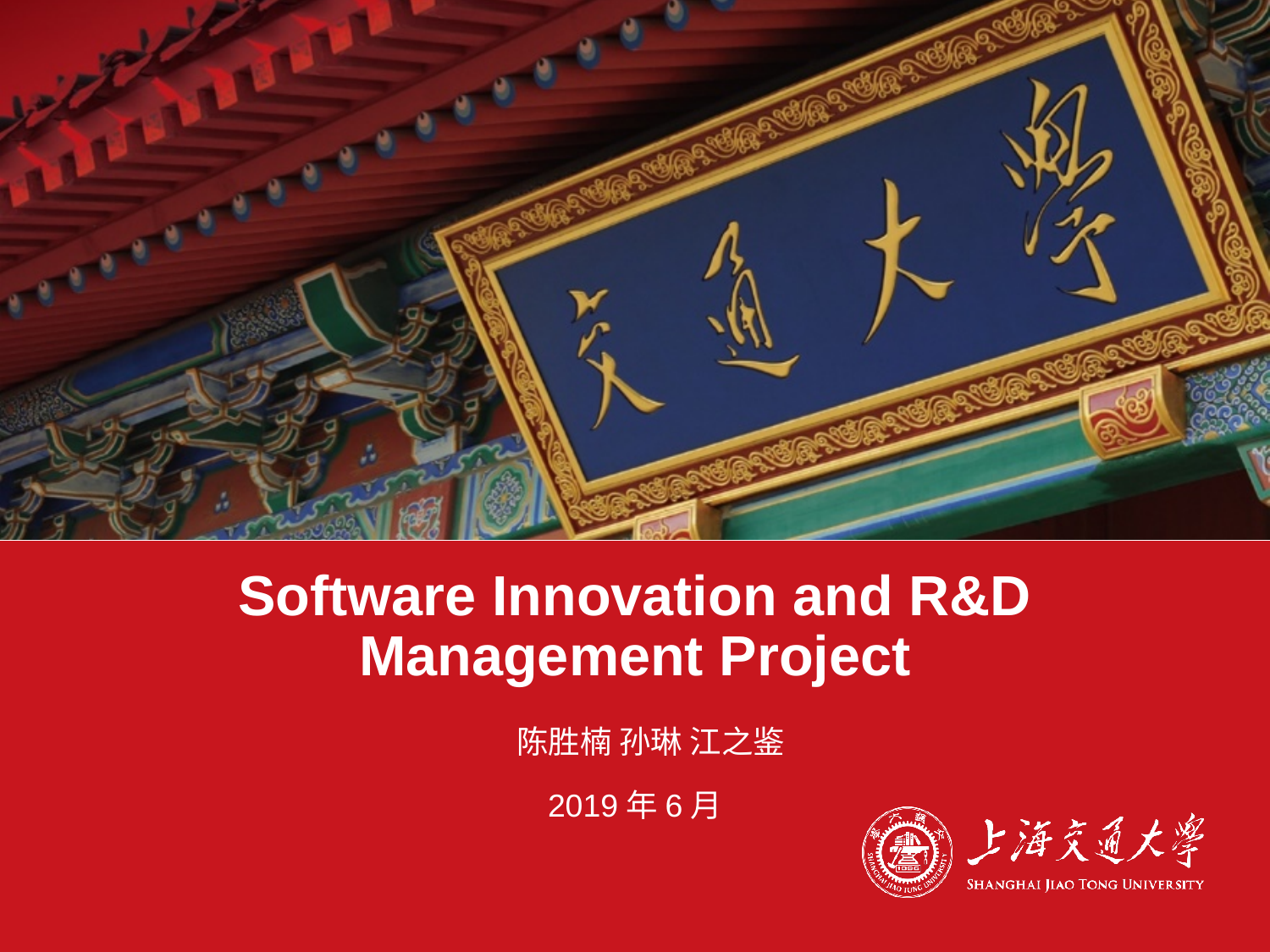

# Software Innovation and R&D Management Project
陈胜楠 孙琳 江之鉴
2019年6月